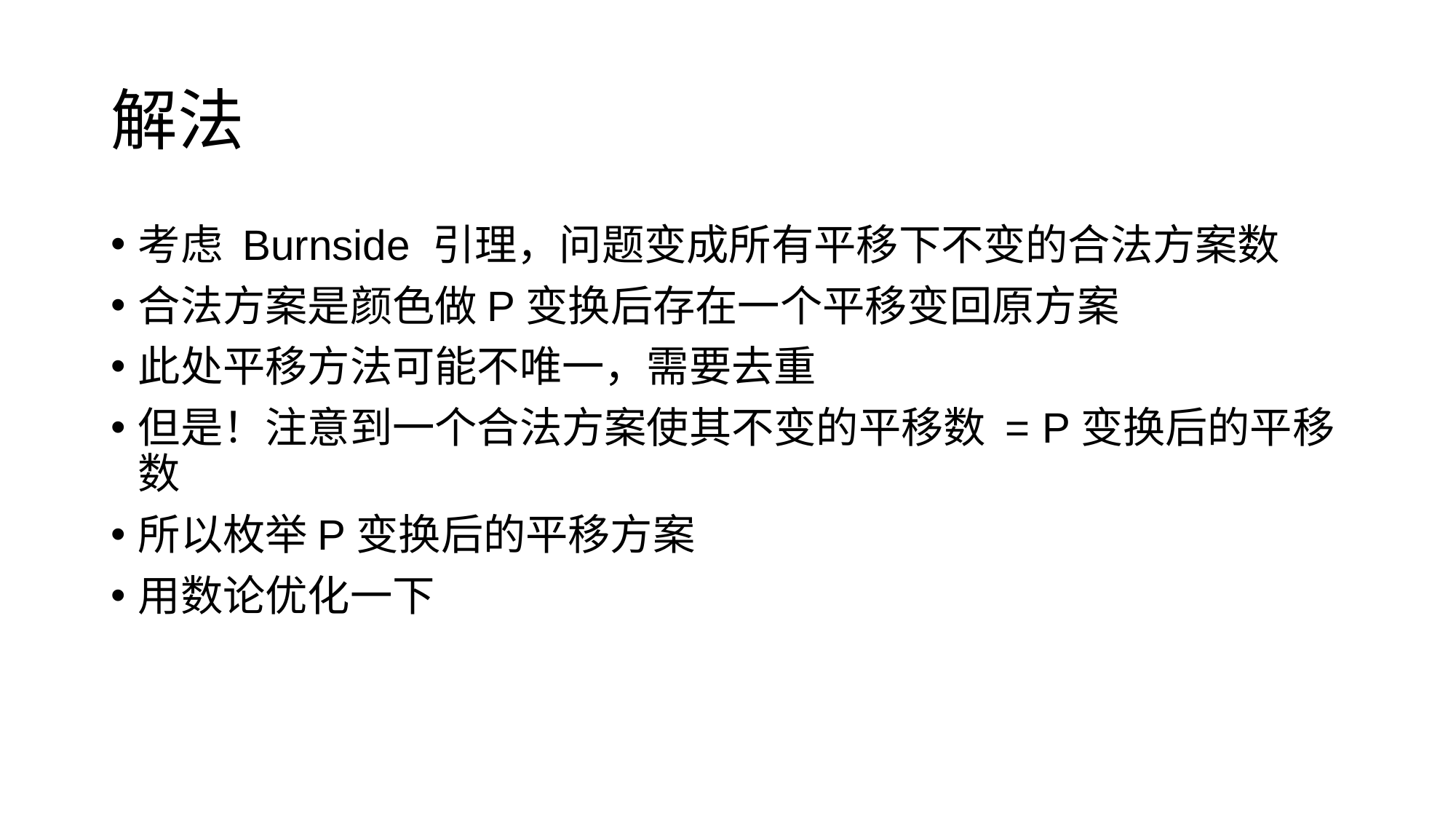

# 解法
考虑 Burnside 引理，问题变成所有平移下不变的合法方案数
合法方案是颜色做P变换后存在一个平移变回原方案
此处平移方法可能不唯一，需要去重
但是！注意到一个合法方案使其不变的平移数 = P变换后的平移数
所以枚举P变换后的平移方案
用数论优化一下